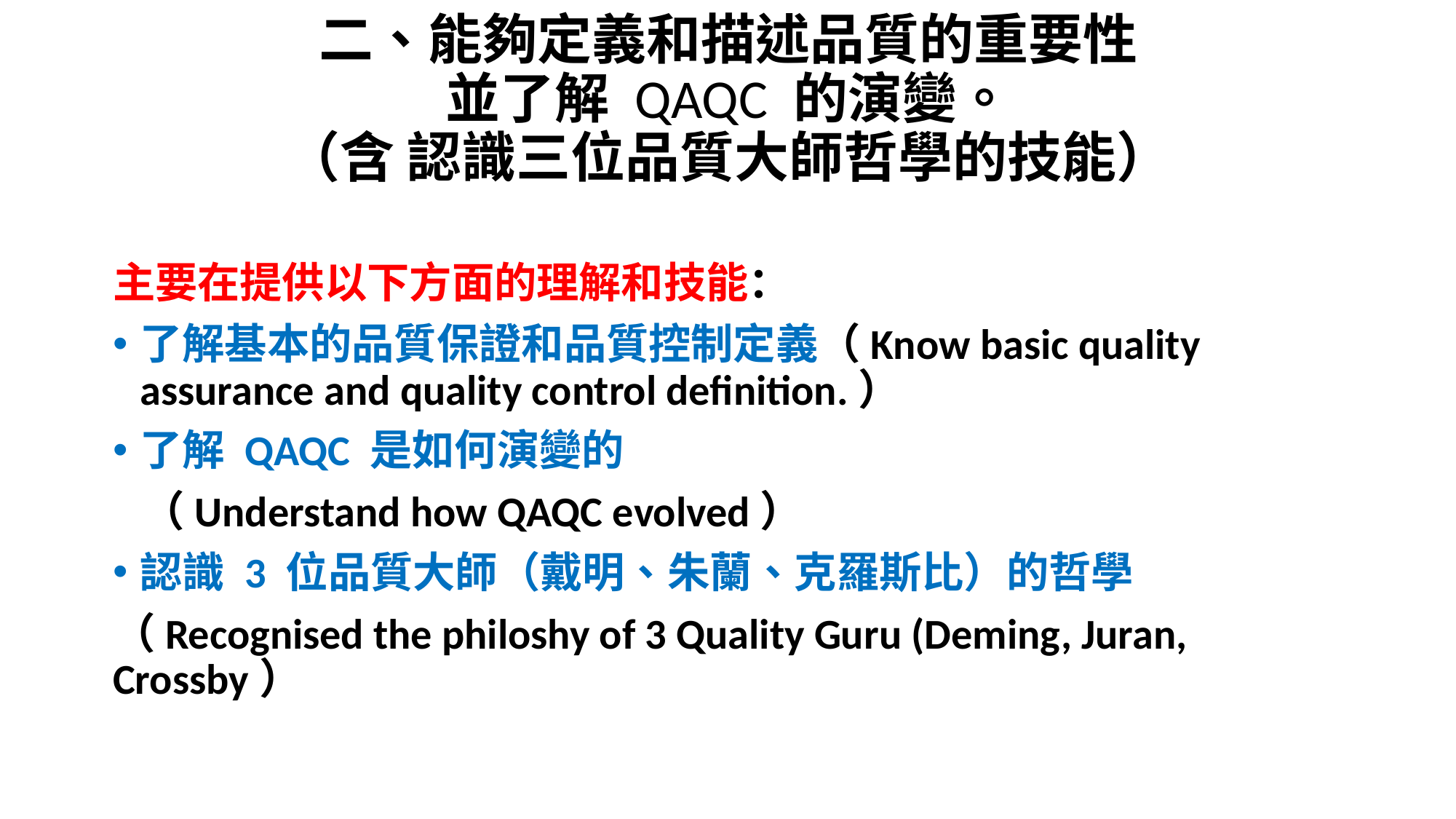

# 二、能夠定義和描述品質的重要性 並了解 QAQC 的演變。 （含 認識三位品質大師哲學的技能）
主要在提供以下方面的理解和技能：
了解基本的品質保證和品質控制定義（Know basic quality assurance and quality control definition.）
了解 QAQC 是如何演變的
  （Understand how QAQC evolved）
認識 3 位品質大師（戴明、朱蘭、克羅斯比）的哲學
（Recognised the philoshy of 3 Quality Guru (Deming, Juran, Crossby）